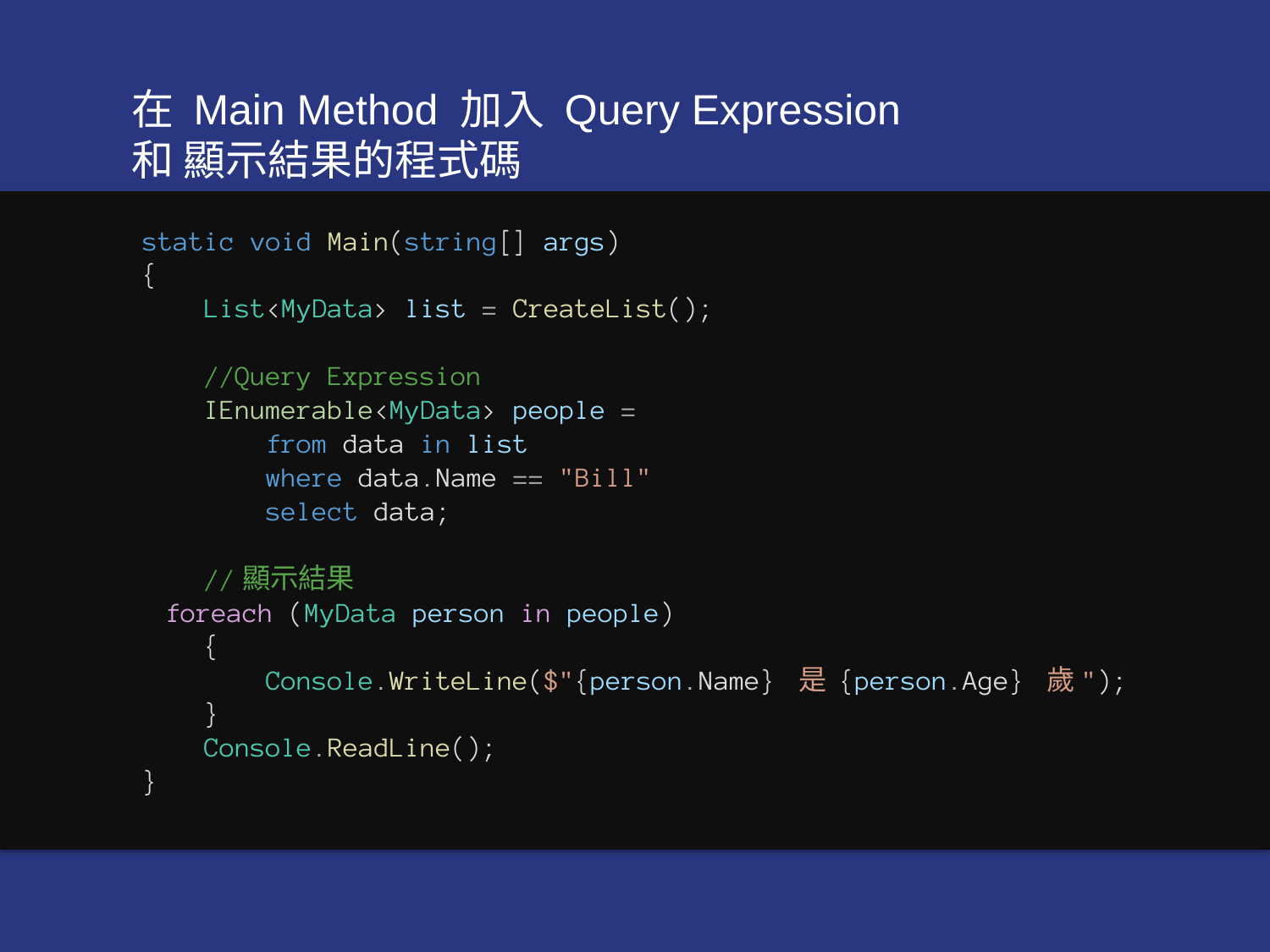

在 Main Method 加入 Query Expression
和 顯示結果的程式碼

 static void Main(string[] args)
 {
     List<MyData> list = CreateList();
     //Query Expression
     IEnumerable<MyData> people =
         from data in list
         where data.Name == "Bill"
         select data;
     //顯示結果
     foreach (MyData person in people)
     {
         Console.WriteLine($"{person.Name} 是 {person.Age} 歲");
     }
     Console.ReadLine();
 }